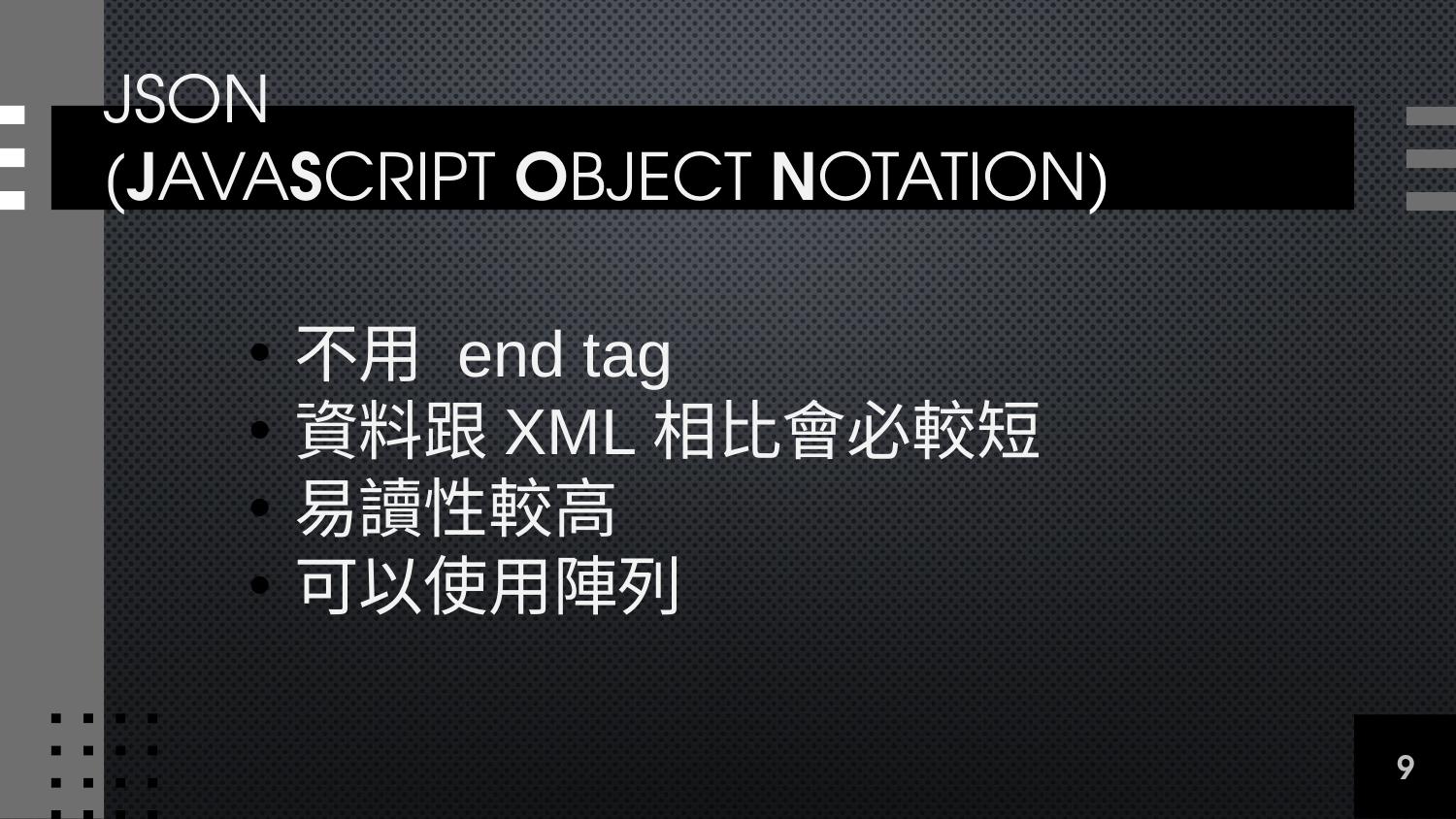

# JSON (JAVASCRIPT OBJECT NOTATION)

不用 end tag
資料跟XML相比會必較短
易讀性較高
可以使用陣列

9